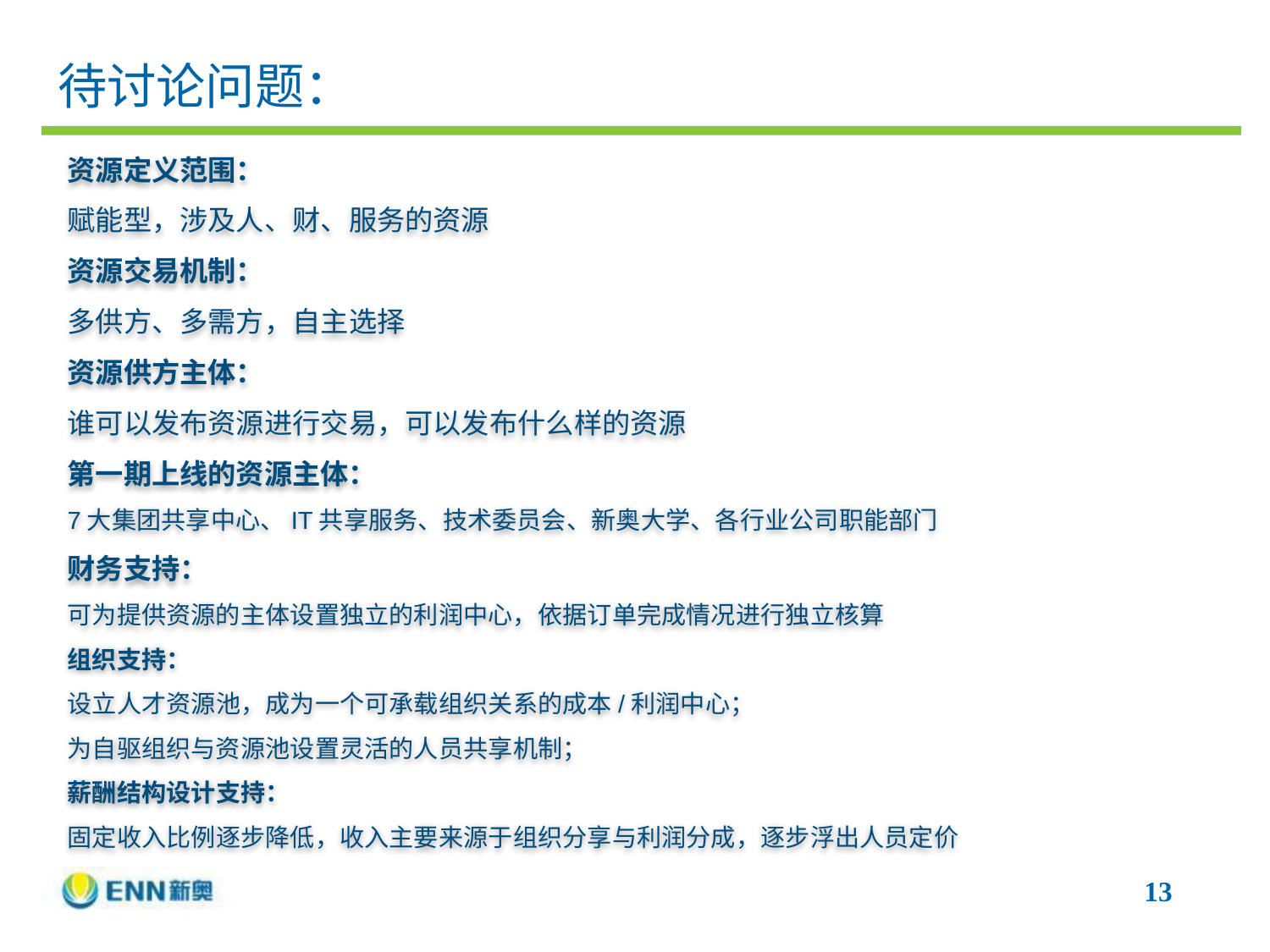

待讨论问题：
资源定义范围：
赋能型，涉及人、财、服务的资源
资源交易机制：
多供方、多需方，自主选择
资源供方主体：
谁可以发布资源进行交易，可以发布什么样的资源
第一期上线的资源主体：
7大集团共享中心、IT共享服务、技术委员会、新奥大学、各行业公司职能部门
财务支持：
可为提供资源的主体设置独立的利润中心，依据订单完成情况进行独立核算
组织支持：
设立人才资源池，成为一个可承载组织关系的成本/利润中心；
为自驱组织与资源池设置灵活的人员共享机制；
薪酬结构设计支持：
固定收入比例逐步降低，收入主要来源于组织分享与利润分成，逐步浮出人员定价
13